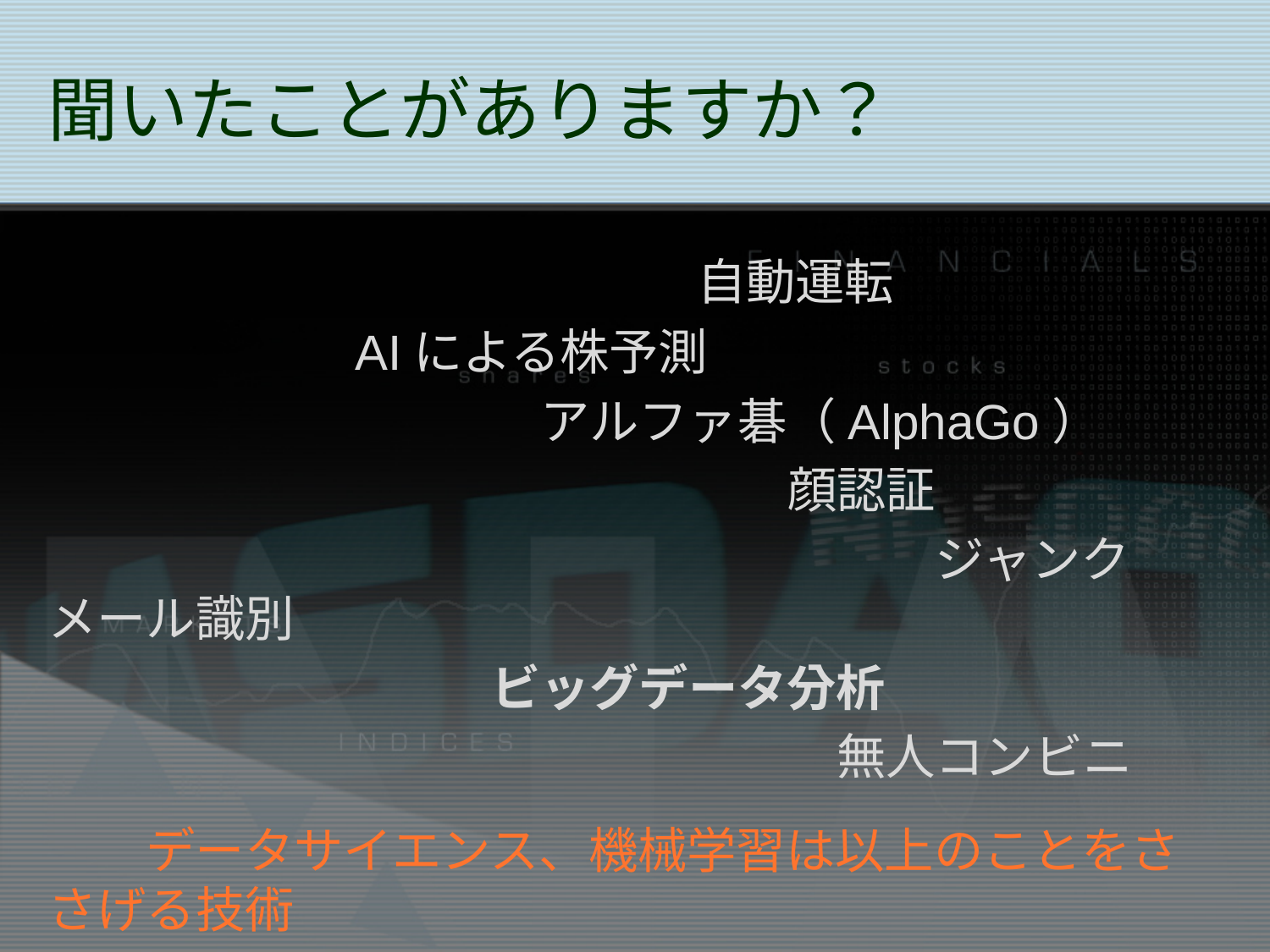

# 聞いたことがありますか？
　　　　　　　　　　　　自動運転
　　　　　　AIによる株予測
　　　　　　　　　　アルファ碁（AlphaGo）
　　　　　　　　　　　　　　　顔認証
　　　　　　　　　　　　　　　　　　ジャンクメール識別
　　　　　　　　　ビッグデータ分析
　　　　　　　　　　　　　　　　無人コンビニ

　　データサイエンス、機械学習は以上のことをささげる技術